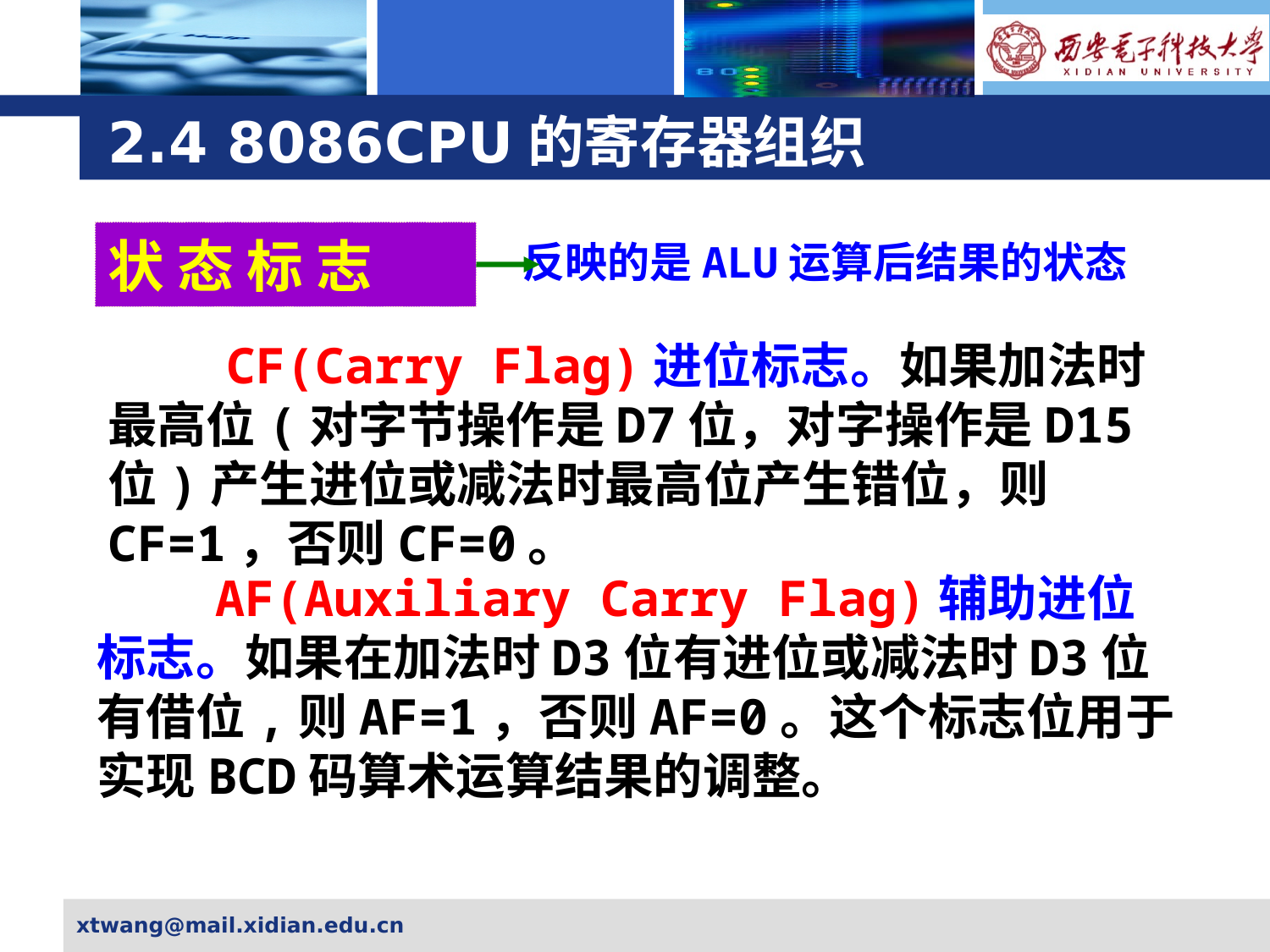

# 2.4 8086CPU的寄存器组织
状 态 标 志
  反映的是ALU运算后结果的状态

    CF(Carry Flag)进位标志。如果加法时最高位(对字节操作是D7位，对字操作是D15位)产生进位或减法时最高位产生错位，则CF=1，否则CF=0。
    AF(Auxiliary Carry Flag)辅助进位标志。如果在加法时D3位有进位或减法时D3位有借位,则AF=1，否则AF=0。这个标志位用于实现BCD码算术运算结果的调整。
xtwang@mail.xidian.edu.cn